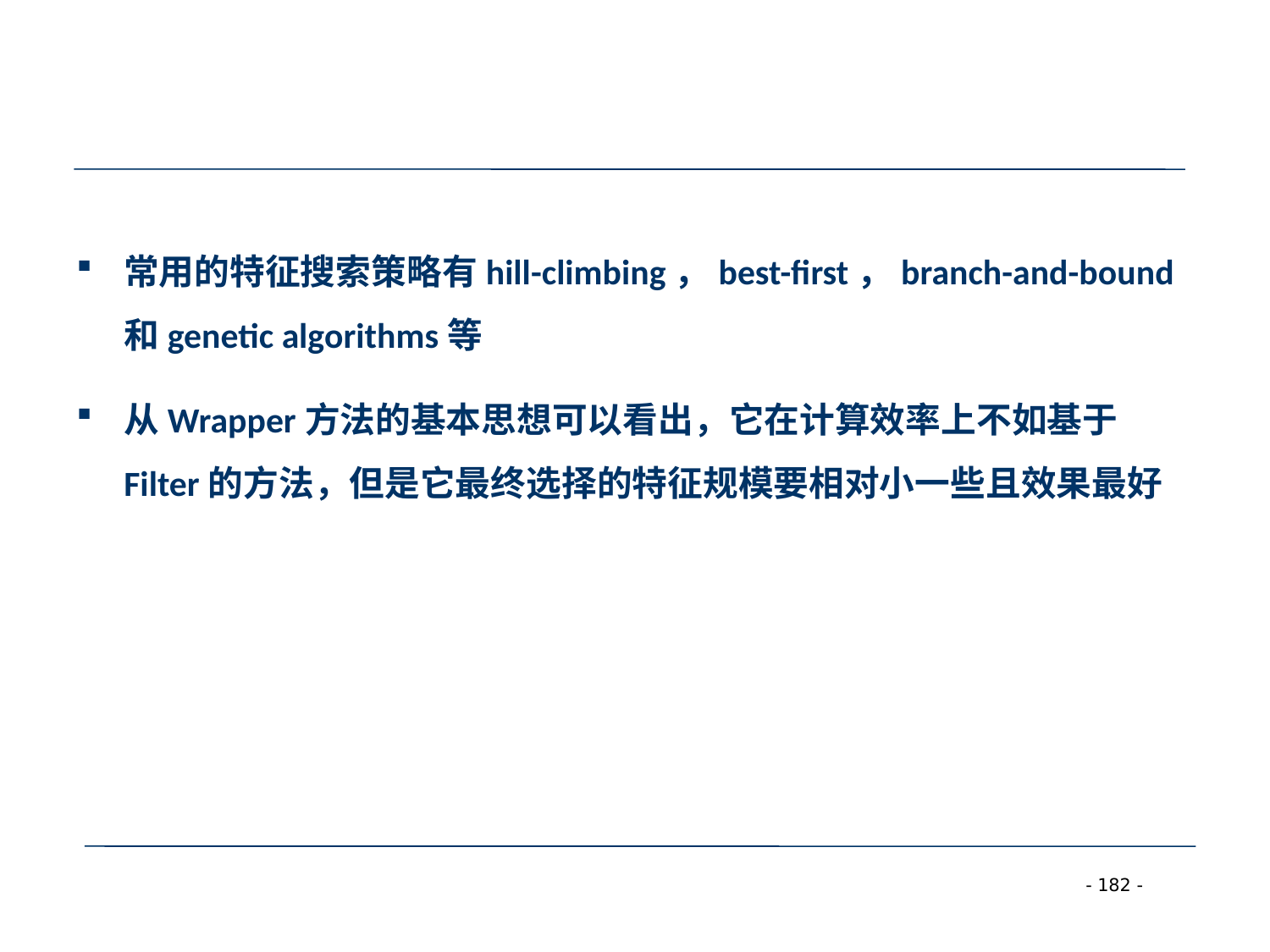

#
常用的特征搜索策略有hill-climbing，best-first，branch-and-bound 和genetic algorithms等
从Wrapper方法的基本思想可以看出，它在计算效率上不如基于Filter的方法，但是它最终选择的特征规模要相对小一些且效果最好